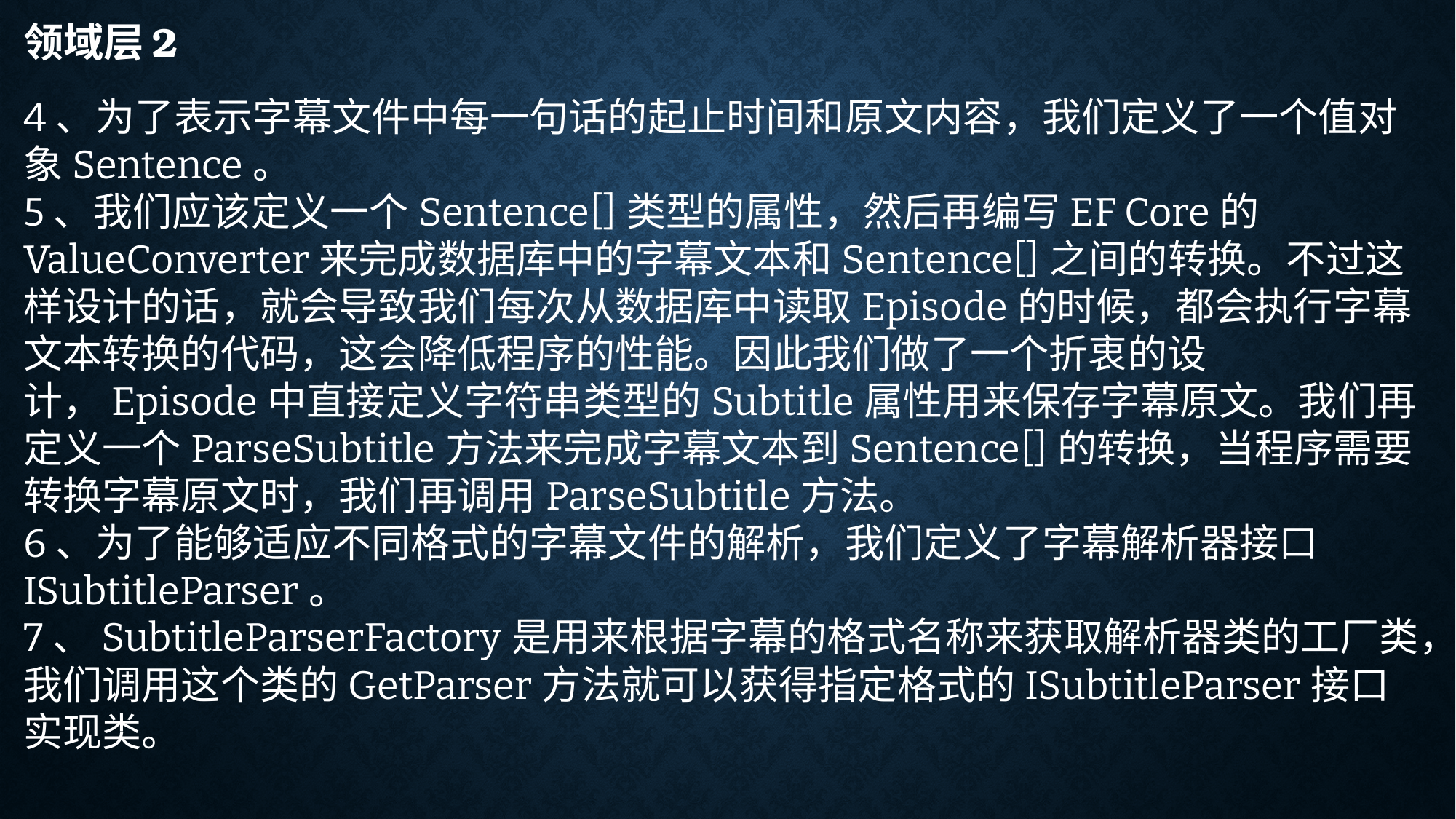

# 领域层2
4、为了表示字幕文件中每一句话的起止时间和原文内容，我们定义了一个值对象Sentence。
5、我们应该定义一个Sentence[]类型的属性，然后再编写EF Core的ValueConverter来完成数据库中的字幕文本和Sentence[]之间的转换。不过这样设计的话，就会导致我们每次从数据库中读取Episode的时候，都会执行字幕文本转换的代码，这会降低程序的性能。因此我们做了一个折衷的设计，Episode中直接定义字符串类型的Subtitle属性用来保存字幕原文。我们再定义一个ParseSubtitle方法来完成字幕文本到Sentence[]的转换，当程序需要转换字幕原文时，我们再调用ParseSubtitle方法。
6、为了能够适应不同格式的字幕文件的解析，我们定义了字幕解析器接口ISubtitleParser。
7、SubtitleParserFactory是用来根据字幕的格式名称来获取解析器类的工厂类，我们调用这个类的GetParser方法就可以获得指定格式的ISubtitleParser接口实现类。